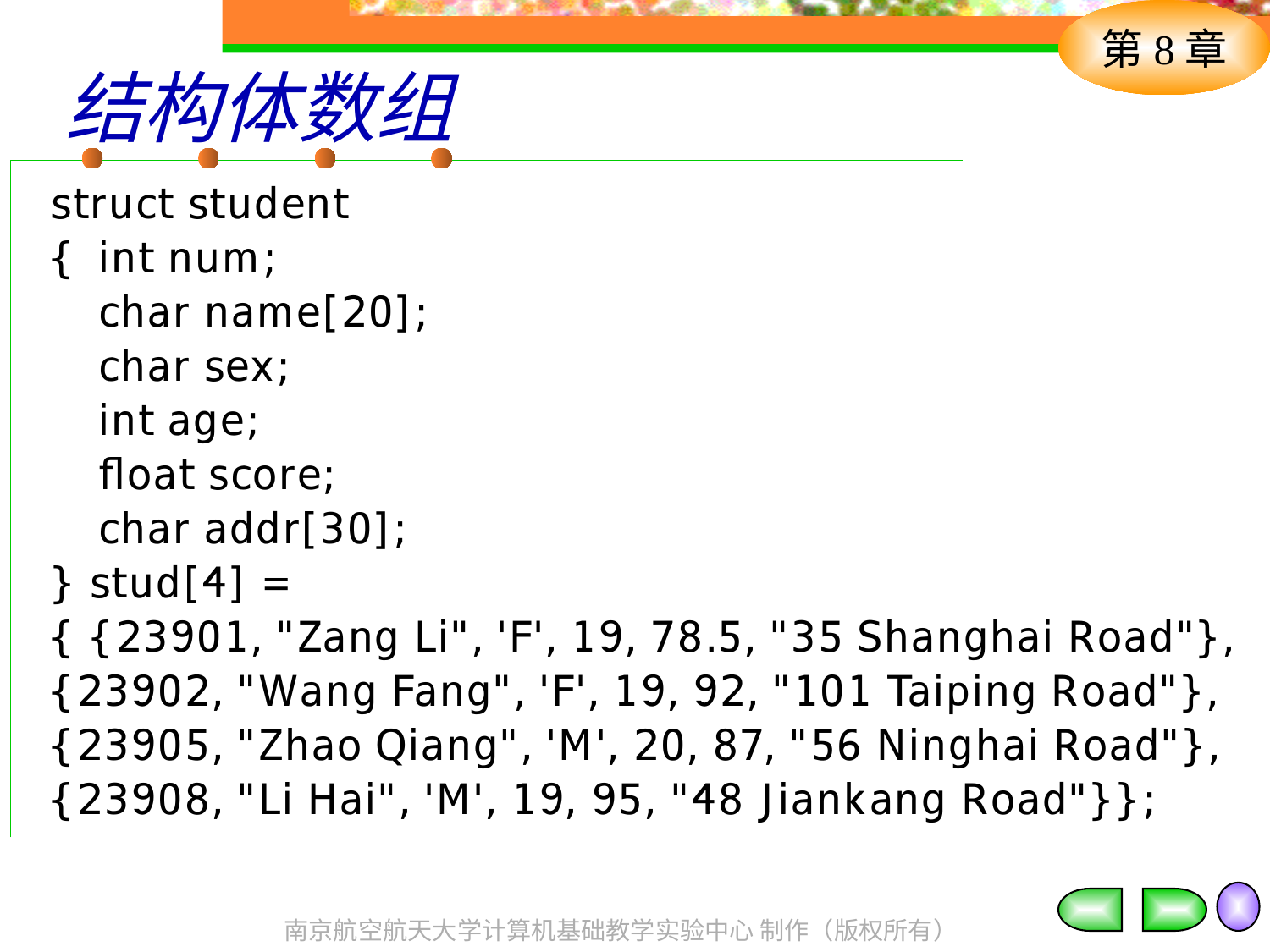

# 结构体数组
struct student
{	int num;
	char name[20];
	char sex;
	int age;
	float score;
	char addr[30];
} stud[4] =
{ {23901, "Zang Li", 'F', 19, 78.5, "35 Shanghai Road"},
{23902, "Wang Fang", 'F', 19, 92, "101 Taiping Road"},
{23905, "Zhao Qiang", 'M', 20, 87, "56 Ninghai Road"},
{23908, "Li Hai", 'M', 19, 95, "48 Jiankang Road"}};